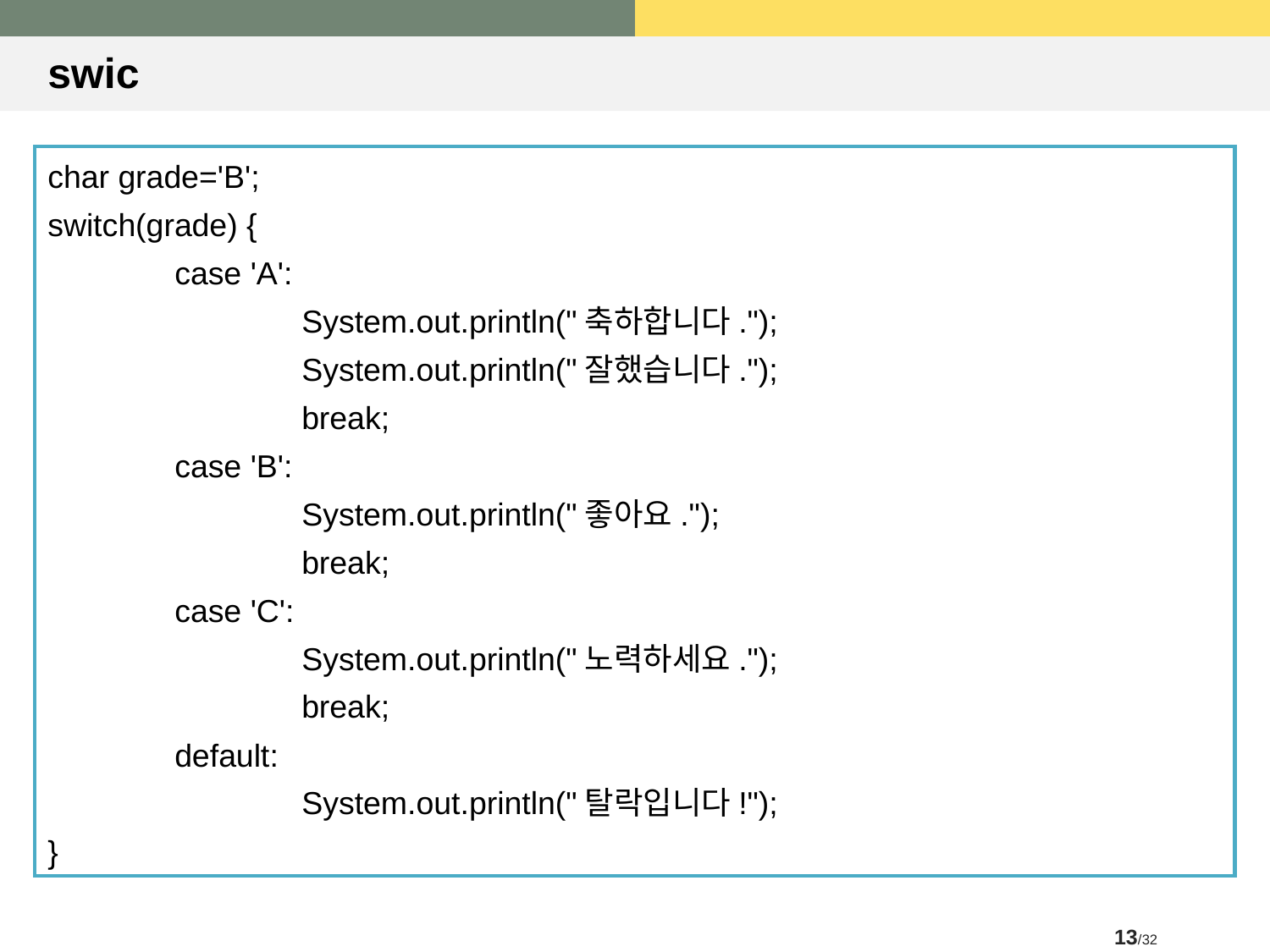

# swic
char grade='B';
switch(grade) {
	case 'A':
		System.out.println("축하합니다.");
		System.out.println("잘했습니다.");
		break;
	case 'B':
		System.out.println("좋아요.");
		break;
	case 'C':
		System.out.println("노력하세요.");
		break;
	default:
		System.out.println("탈락입니다!");
}